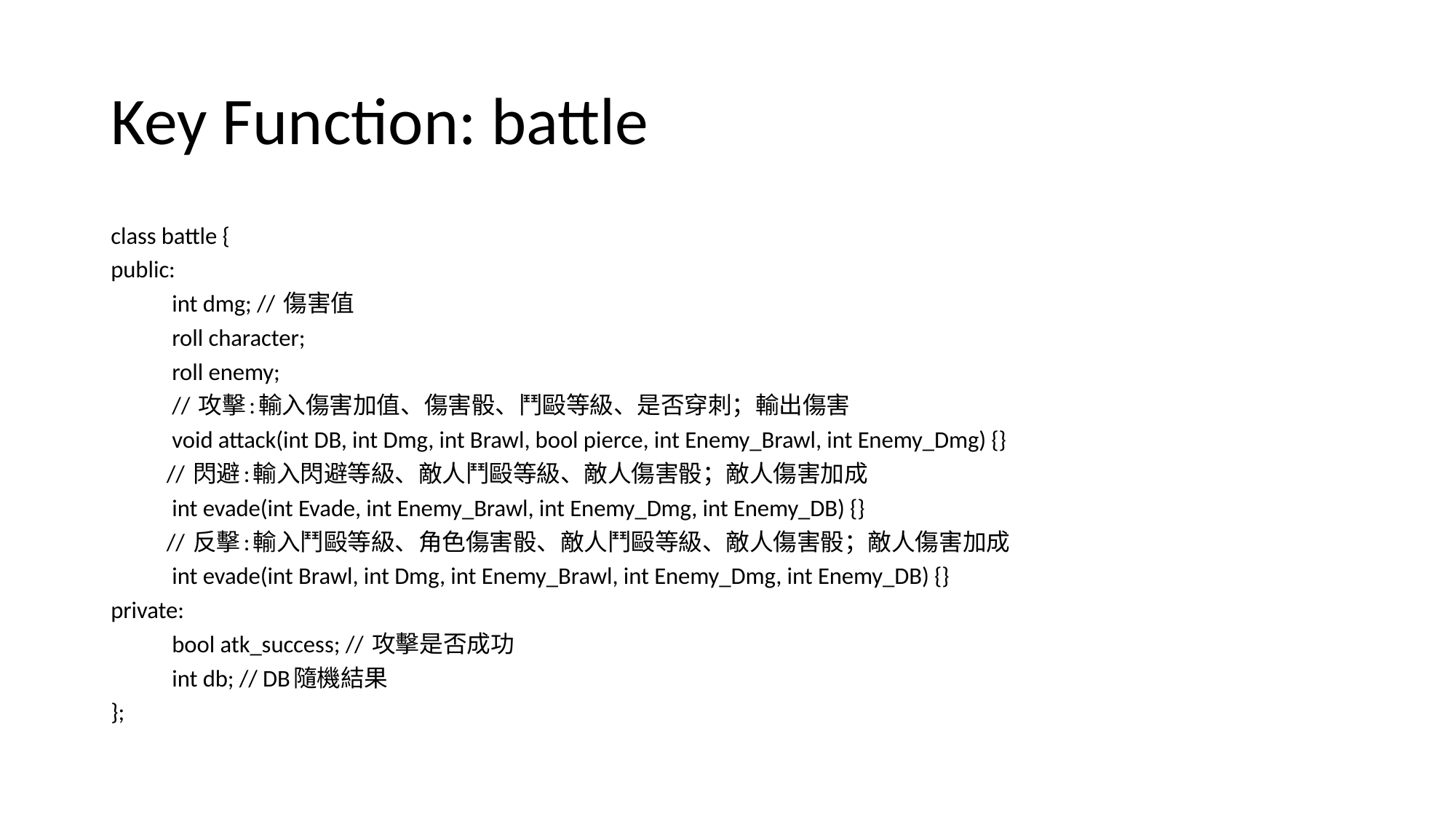

# Key Function: battle
class battle {
public:
	int dmg; // 傷害值
	roll character;
	roll enemy;
	// 攻擊:輸入傷害加值、傷害骰、鬥毆等級、是否穿刺；輸出傷害
	void attack(int DB, int Dmg, int Brawl, bool pierce, int Enemy_Brawl, int Enemy_Dmg) {}
// 閃避:輸入閃避等級、敵人鬥毆等級、敵人傷害骰；敵人傷害加成
	int evade(int Evade, int Enemy_Brawl, int Enemy_Dmg, int Enemy_DB) {}
// 反擊:輸入鬥毆等級、角色傷害骰、敵人鬥毆等級、敵人傷害骰；敵人傷害加成
	int evade(int Brawl, int Dmg, int Enemy_Brawl, int Enemy_Dmg, int Enemy_DB) {}
private:
	bool atk_success; // 攻擊是否成功
	int db; // DB隨機結果
};